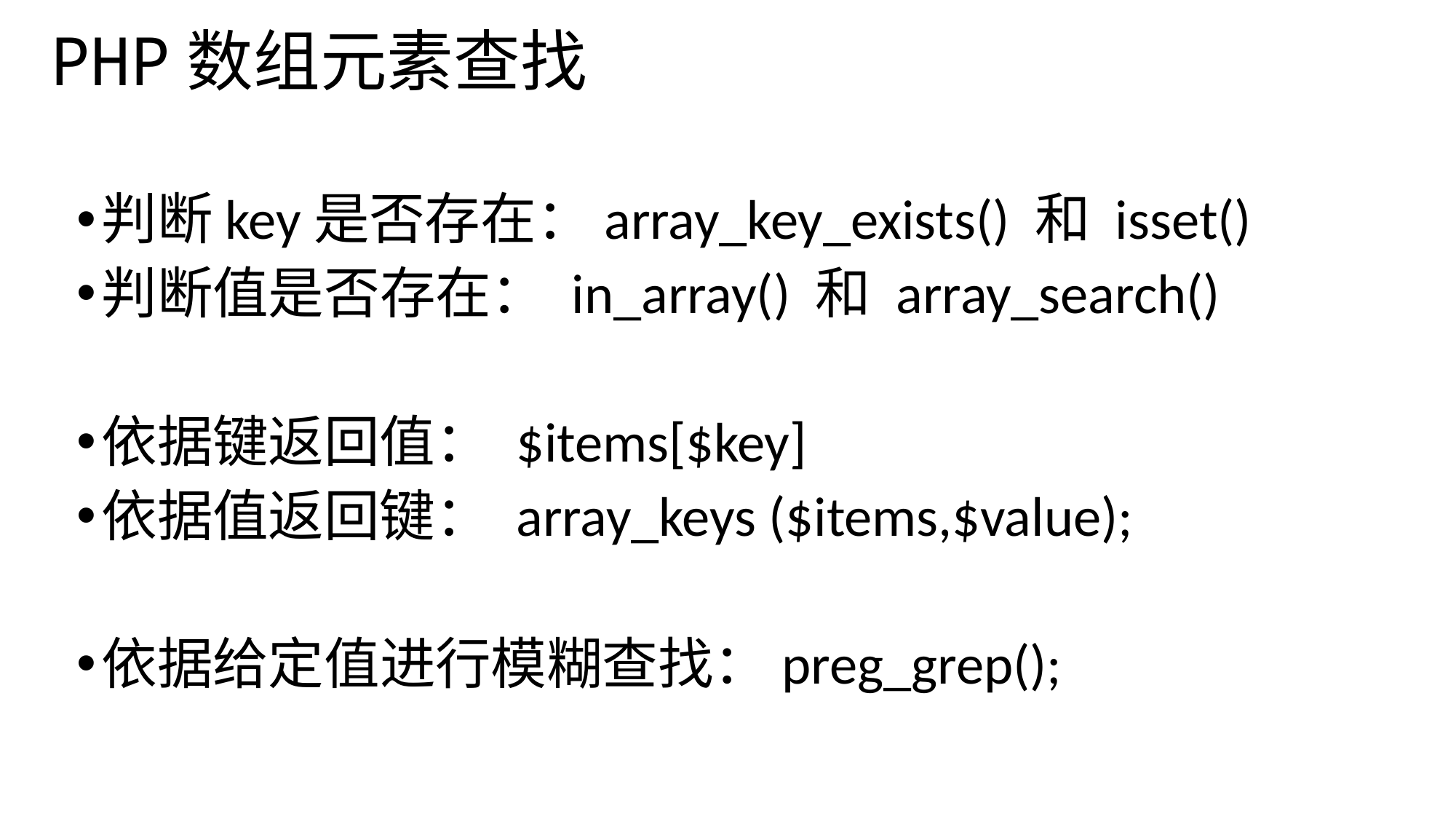

PHP数组元素查找
判断key是否存在：array_key_exists() 和 isset()
判断值是否存在： in_array() 和 array_search()

依据键返回值： $items[$key]
依据值返回键： array_keys ($items,$value);

依据给定值进行模糊查找：preg_grep();